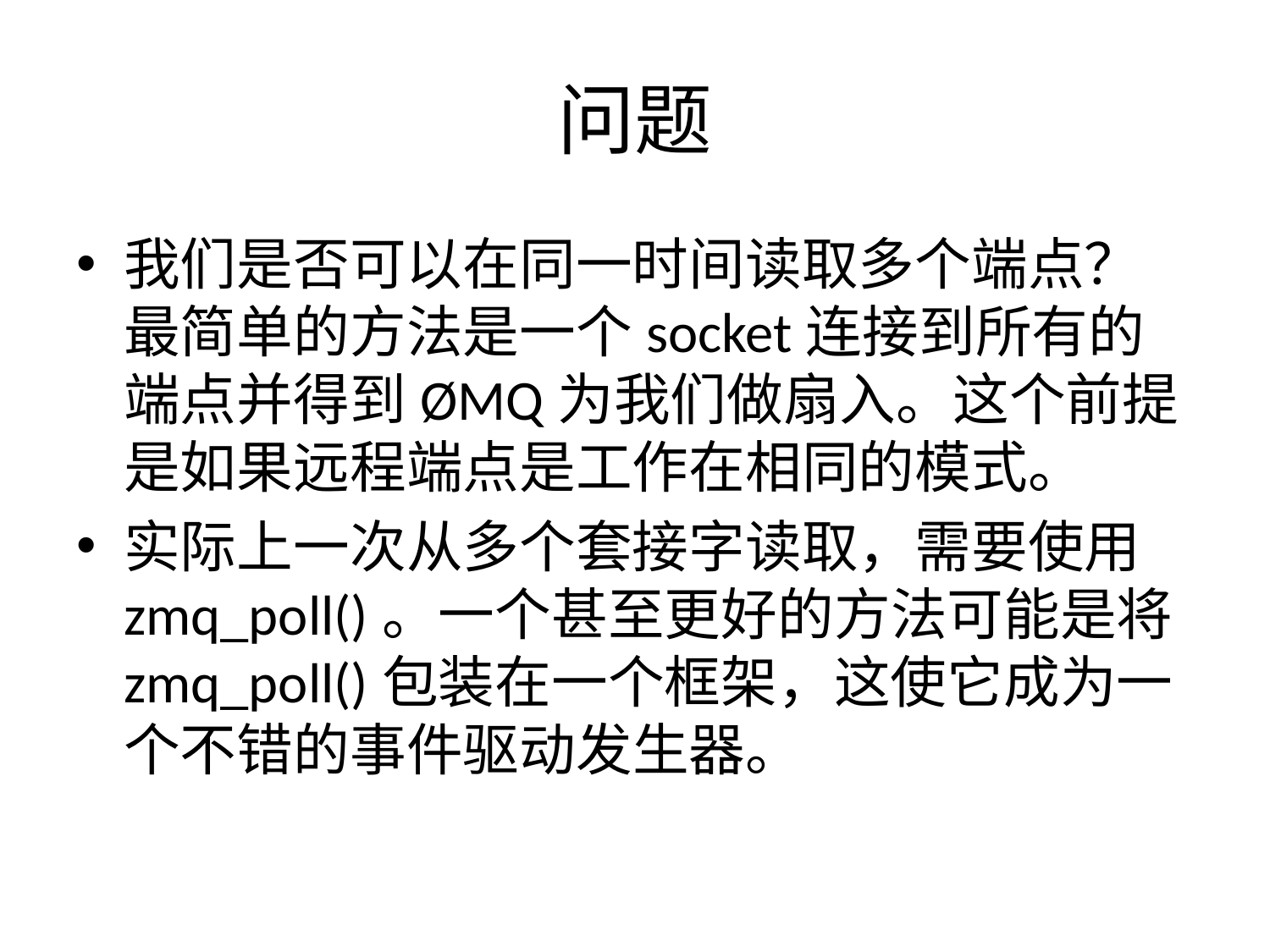

# 问题
我们是否可以在同一时间读取多个端点？最简单的方法是一个socket连接到所有的端点并得到ØMQ为我们做扇入。这个前提是如果远程端点是工作在相同的模式。
实际上一次从多个套接字读取，需要使用zmq_poll()。一个甚至更好的方法可能是将zmq_poll()包装在一个框架，这使它成为一个不错的事件驱动发生器。